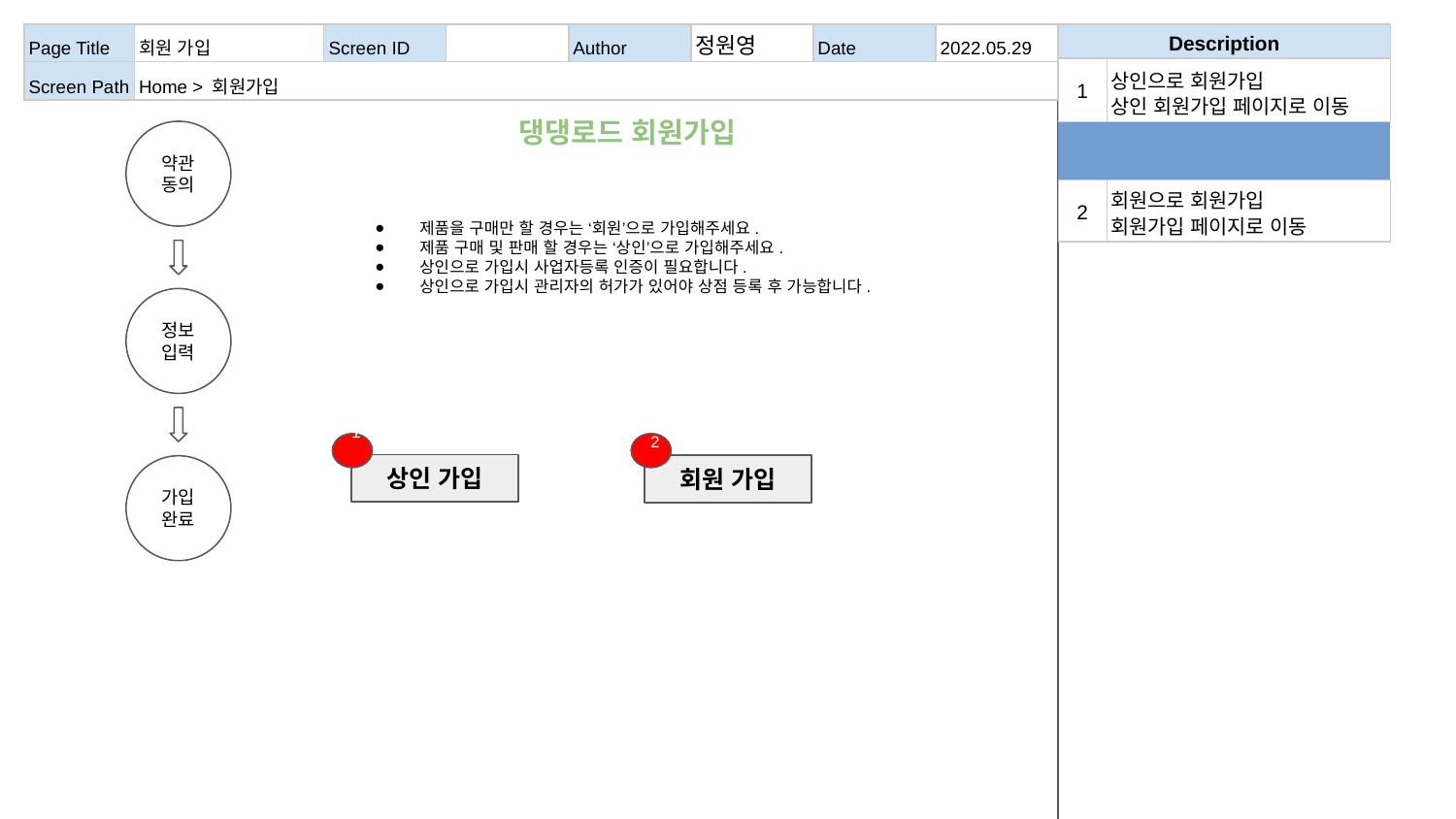

| Page Title | 회원 가입 | Screen ID |  | Author | 정원영 | Date | 2022.05.29 |
| --- | --- | --- | --- | --- | --- | --- | --- |
| Screen Path | Home > 회원가입 |  |  |  |  |  |  |
| Description |  |
| --- | --- |
| 1 | 상인으로 회원가입 상인 회원가입 페이지로 이동 |
|  |  |
| 2 | 회원으로 회원가입 회원가입 페이지로 이동 |
|  |  |
댕댕로드 회원가입
약관
동의
제품을 구매만 할 경우는 ‘회원’으로 가입해주세요.
제품 구매 및 판매 할 경우는 ‘상인’으로 가입해주세요.
상인으로 가입시 사업자등록 인증이 필요합니다.
상인으로 가입시 관리자의 허가가 있어야 상점 등록 후 가능합니다.

정보입력

1
2
상인 가입
회원 가입
가입완료